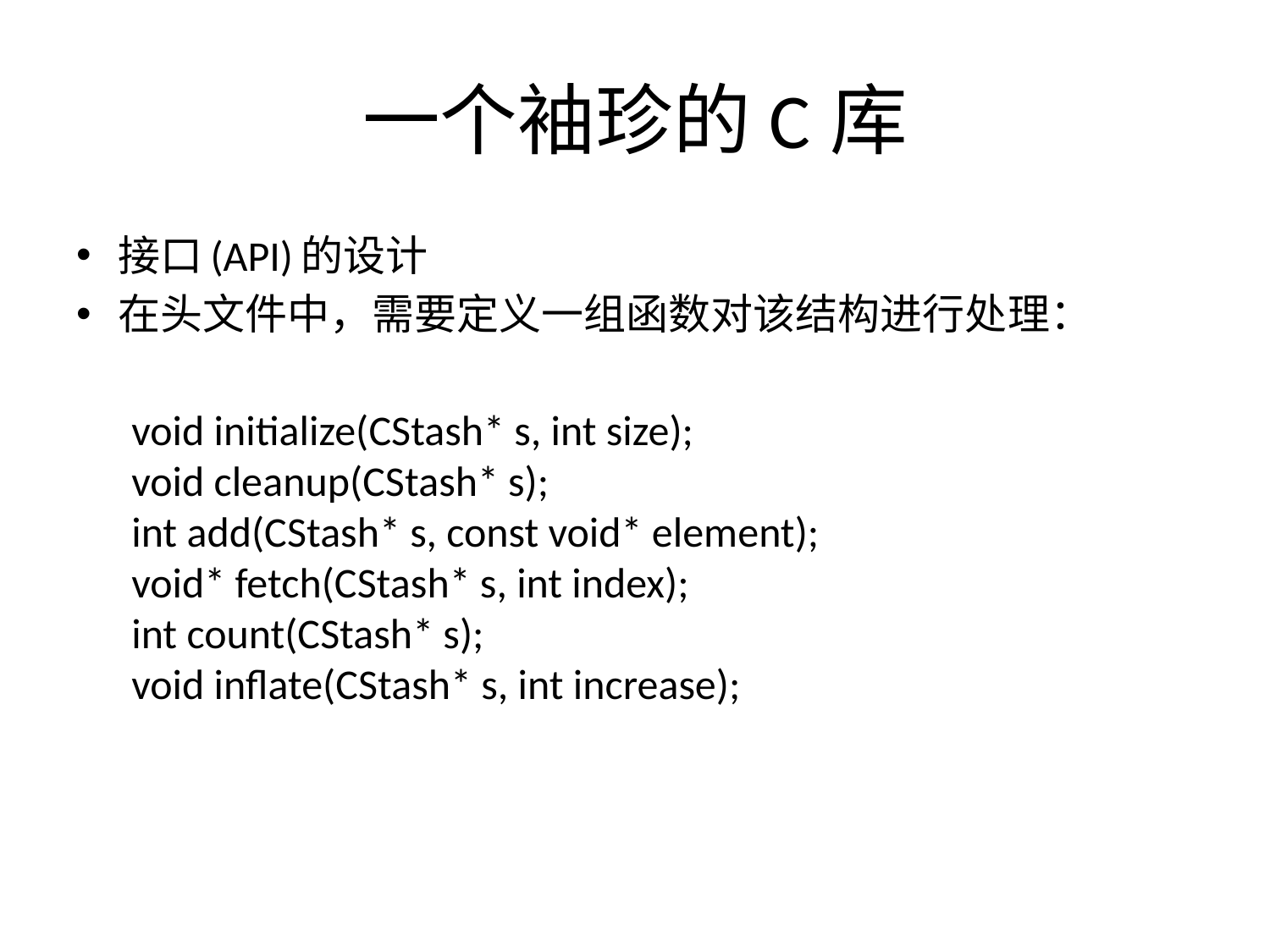

# 一个袖珍的C库
接口(API)的设计
在头文件中，需要定义一组函数对该结构进行处理：
void initialize(CStash* s, int size);
void cleanup(CStash* s);
int add(CStash* s, const void* element);
void* fetch(CStash* s, int index);
int count(CStash* s);
void inflate(CStash* s, int increase);